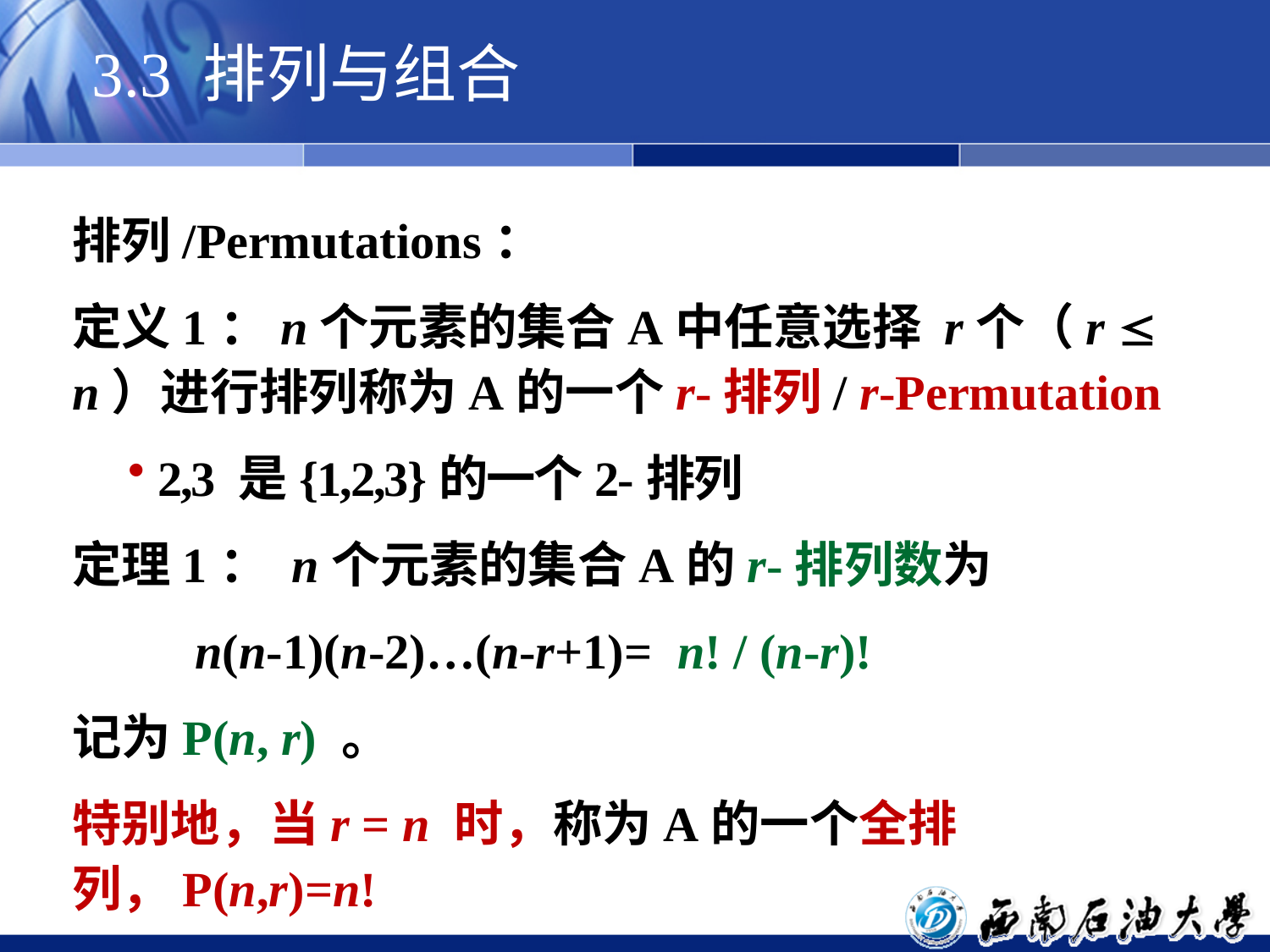

# 3.3 排列与组合
排列/Permutations：
定义1：n个元素的集合A中任意选择 r个（r ≤ n）进行排列称为A的一个r-排列/ r-Permutation
 2,3 是{1,2,3}的一个2-排列
定理1： n个元素的集合A的r-排列数为
          n(n-1)(n-2)…(n-r+1)=  n! / (n-r)!
记为P(n, r) 。
特别地，当r = n 时，称为A的一个全排列，P(n,r)=n!